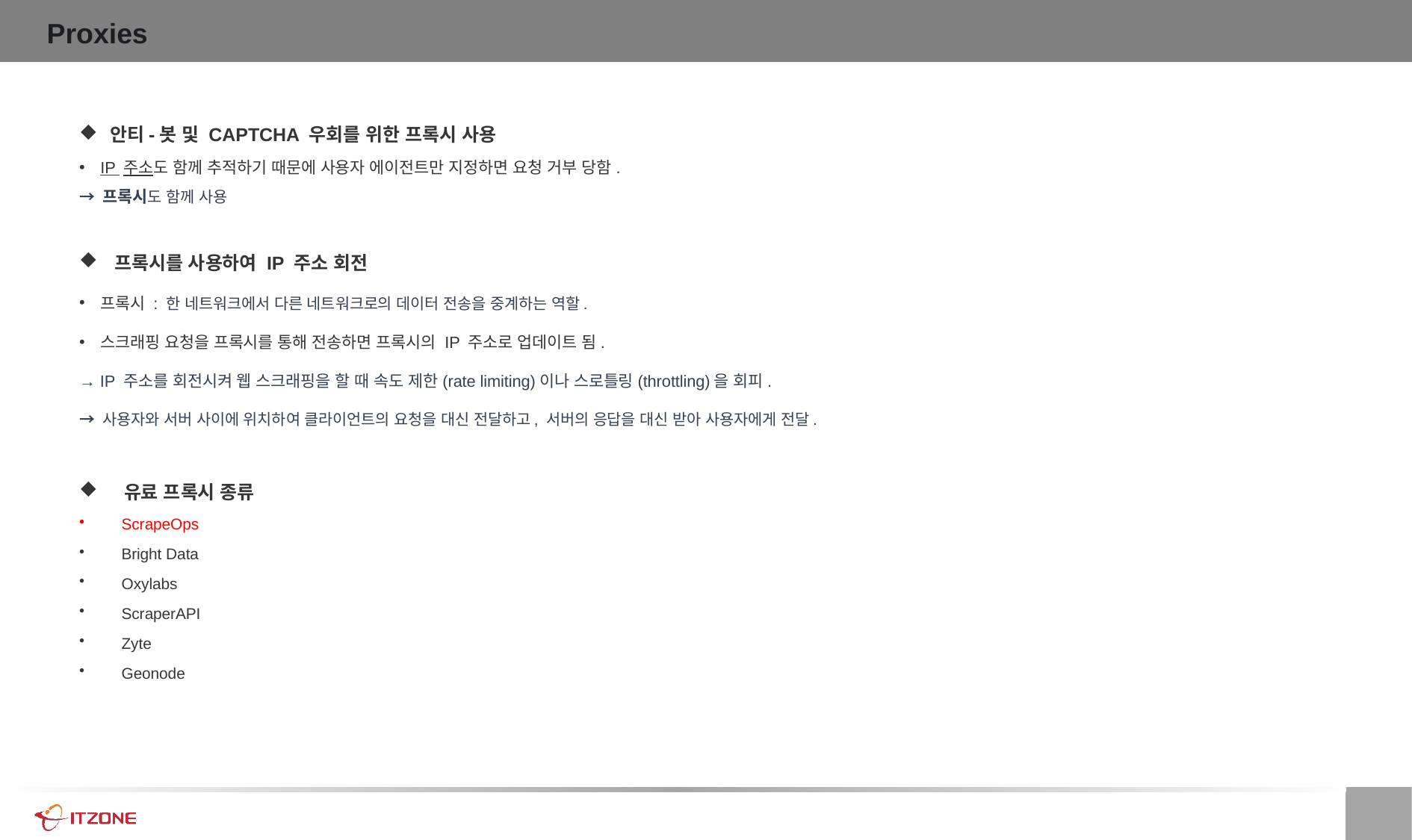

Proxies
 안티-봇 및 CAPTCHA 우회를 위한 프록시 사용
IP 주소도 함께 추적하기 때문에 사용자 에이전트만 지정하면 요청 거부 당함.
→ 프록시도 함께 사용

프록시를 사용하여 IP 주소 회전
프록시 : 한 네트워크에서 다른 네트워크로의 데이터 전송을 중계하는 역할.
스크래핑 요청을 프록시를 통해 전송하면 프록시의 IP 주소로 업데이트 됨.
→ IP 주소를 회전시켜 웹 스크래핑을 할 때 속도 제한(rate limiting)이나 스로틀링(throttling)을 회피.
→ 사용자와 서버 사이에 위치하여 클라이언트의 요청을 대신 전달하고, 서버의 응답을 대신 받아 사용자에게 전달.

 유료 프록시 종류
ScrapeOps
Bright Data
Oxylabs
ScraperAPI
Zyte
Geonode